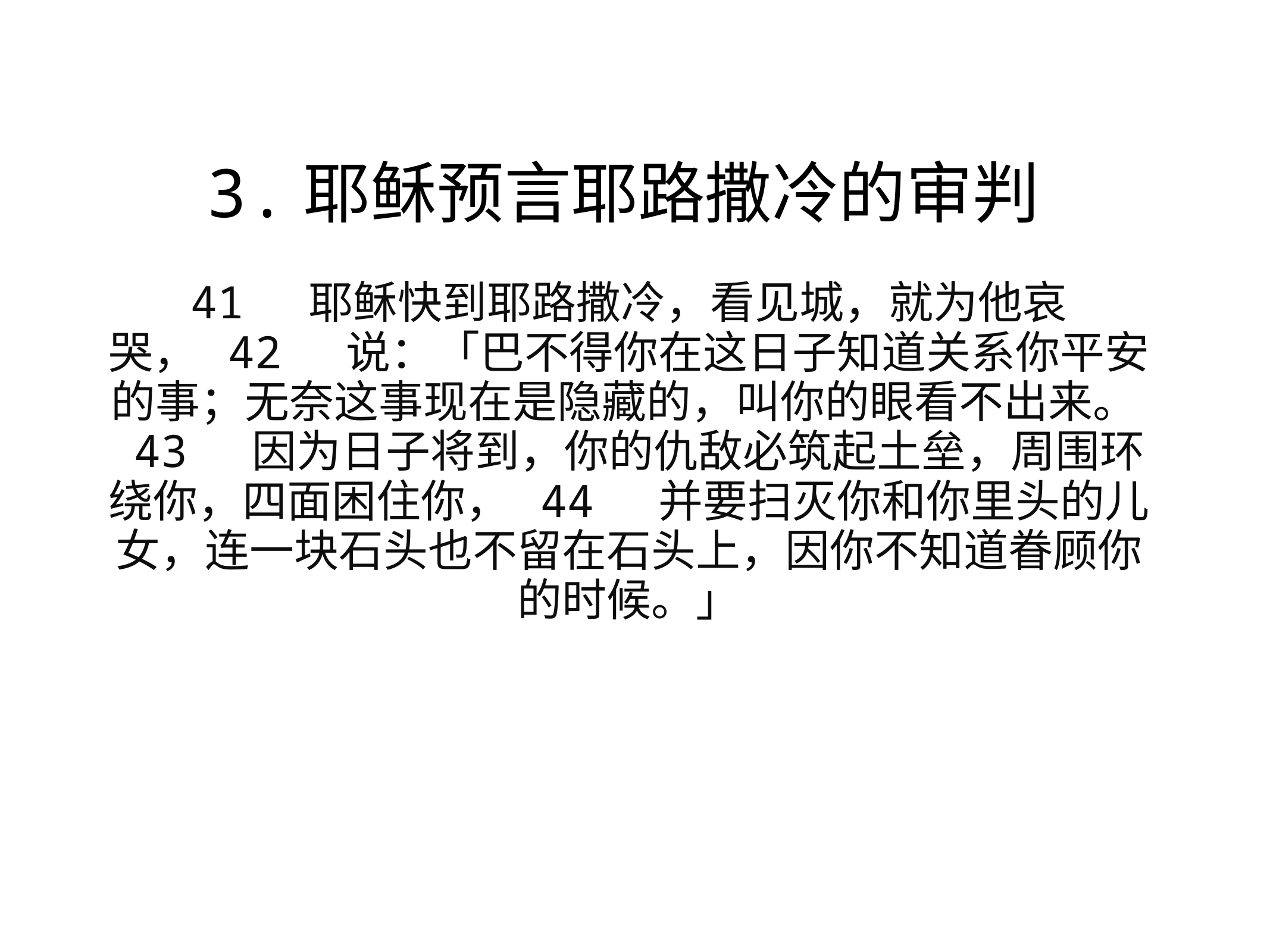

# 3.耶稣预言耶路撒冷的审判
41  耶稣快到耶路撒冷，看见城，就为他哀哭，  42  说：「巴不得你在这日子知道关系你平安的事；无奈这事现在是隐藏的，叫你的眼看不出来。  43  因为日子将到，你的仇敌必筑起土垒，周围环绕你，四面困住你，  44  并要扫灭你和你里头的儿女，连一块石头也不留在石头上，因你不知道眷顾你的时候。」